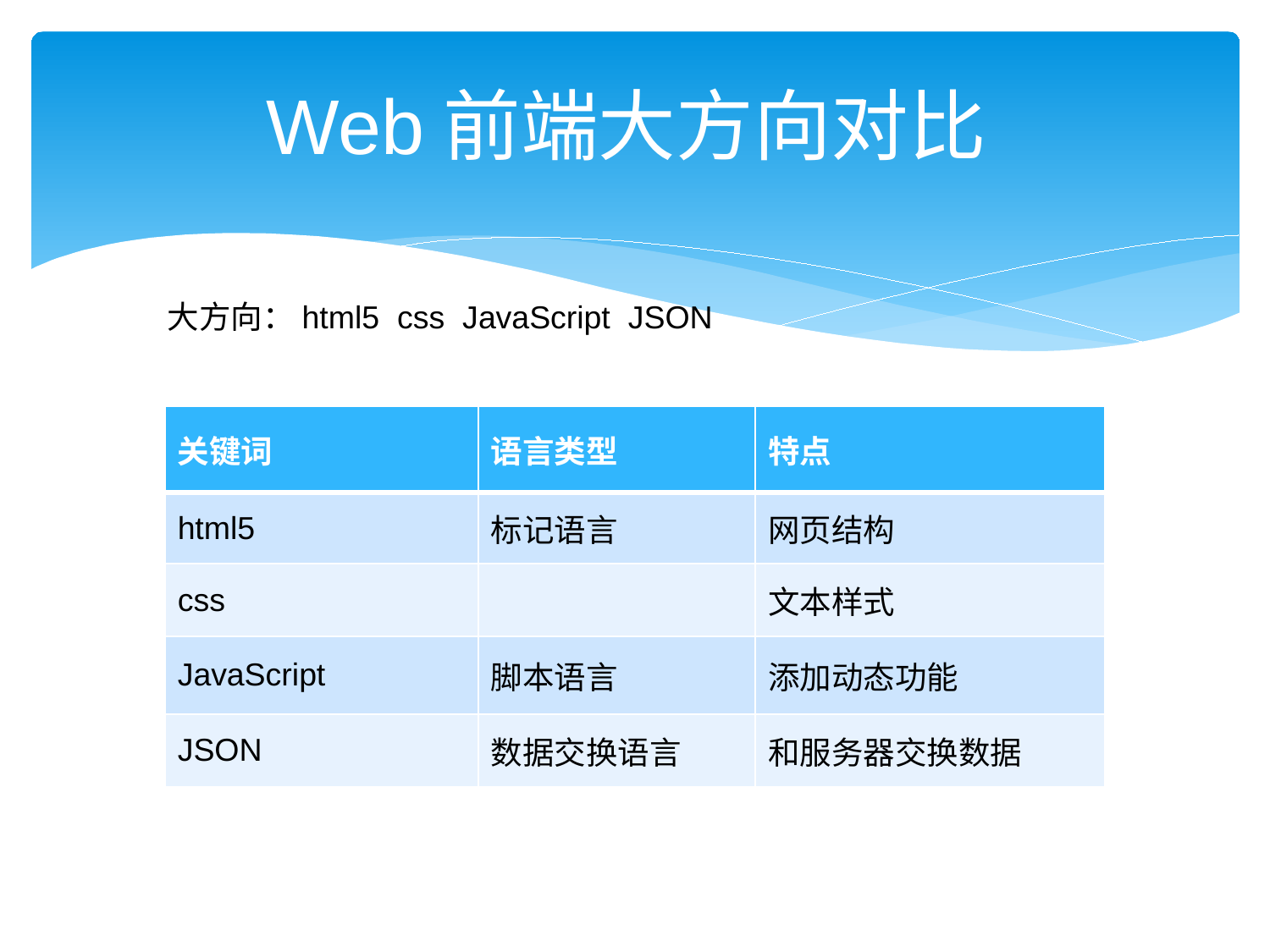

# Web前端大方向对比
大方向：html5  css  JavaScript  JSON
| 关键词 | 语言类型 | 特点 |
| --- | --- | --- |
| html5 | 标记语言 | 网页结构 |
| css |  | 文本样式 |
| JavaScript | 脚本语言 | 添加动态功能 |
| JSON | 数据交换语言 | 和服务器交换数据 |